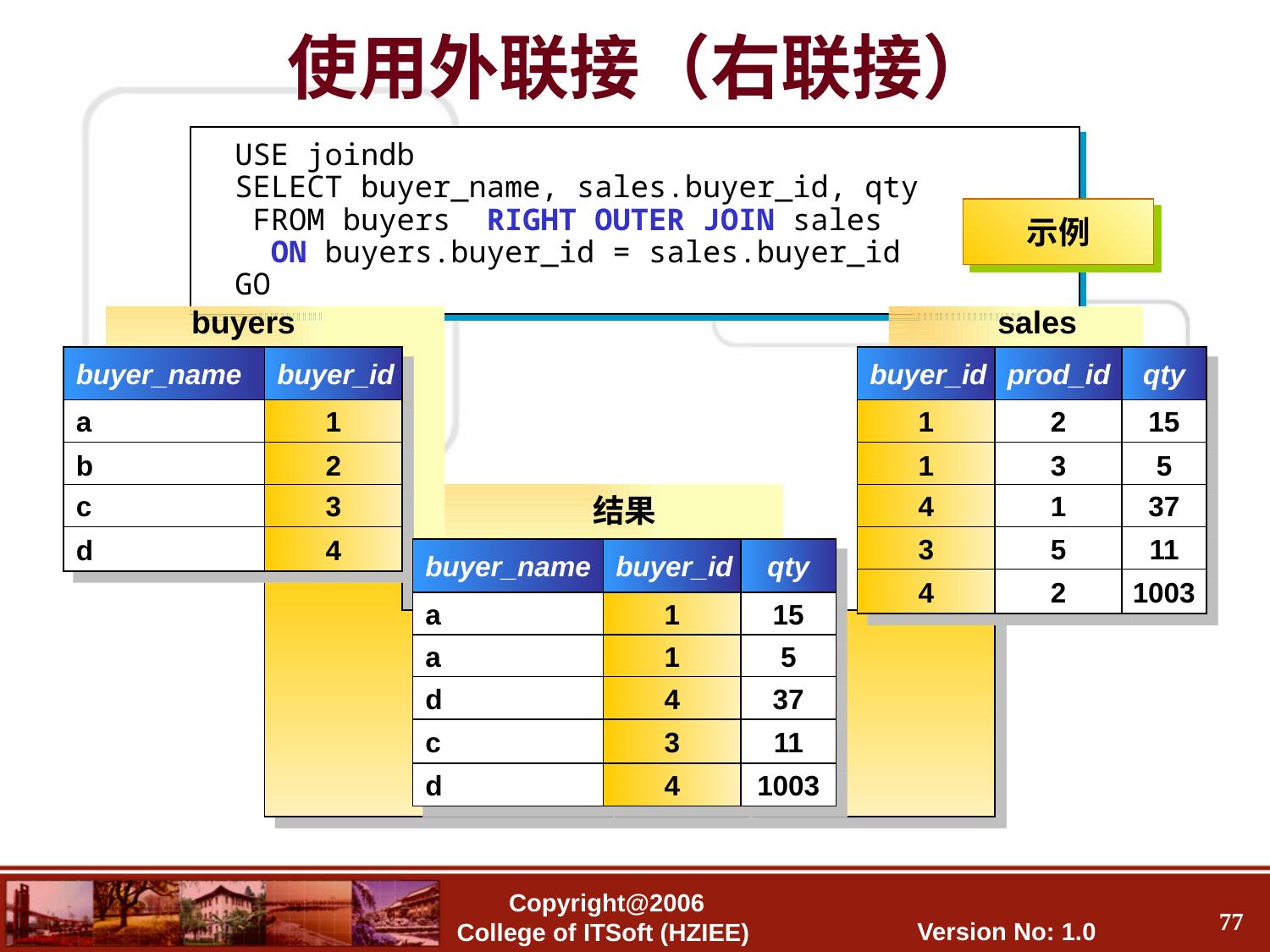

使用外联接（右联接）
USE joindb
SELECT buyer_name, sales.buyer_id, qty
 FROM buyers  RIGHT OUTER JOIN sales
  ON buyers.buyer_id = sales.buyer_id
GO
示例
buyers
buyer_name
buyer_id
a
1
b
2
c
3
d
4
sales
buyer_id
prod_id
qty
1
2
15
1
3
5
4
1
37
3
5
11
4
2
1003

结果
buyer_name
buyer_id
qty
a
1
15
a
1
5
d
4
37
c
3
11
d
4
1003